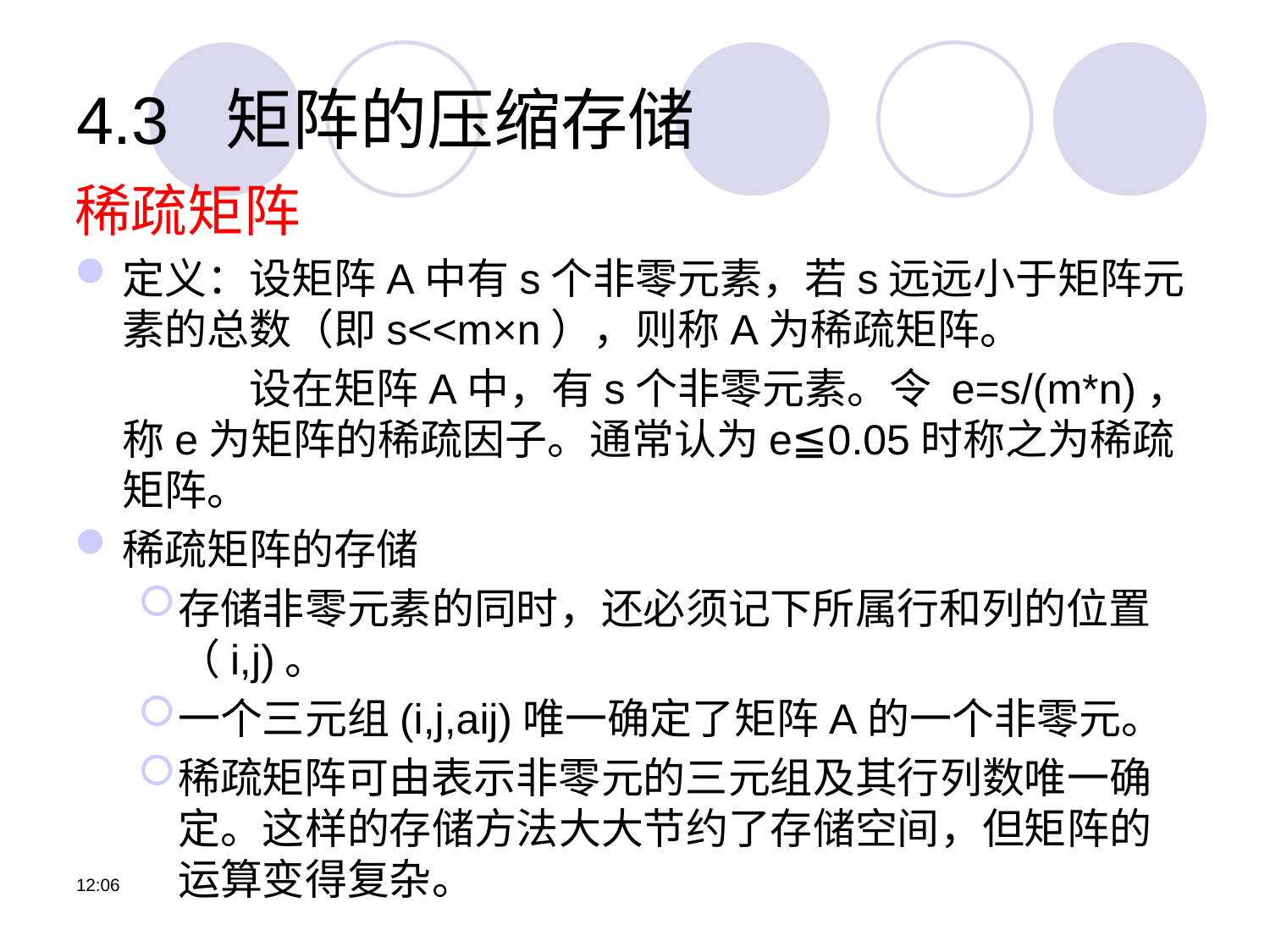

# 4.3 矩阵的压缩存储
稀疏矩阵
定义：设矩阵A中有s个非零元素，若s远远小于矩阵元素的总数（即s<<m×n），则称A为稀疏矩阵。
		设在矩阵A中，有s个非零元素。令 e=s/(m*n)，称e为矩阵的稀疏因子。通常认为e≦0.05时称之为稀疏矩阵。
稀疏矩阵的存储
存储非零元素的同时，还必须记下所属行和列的位置（i,j)。
一个三元组(i,j,aij)唯一确定了矩阵A的一个非零元。
稀疏矩阵可由表示非零元的三元组及其行列数唯一确定。这样的存储方法大大节约了存储空间，但矩阵的运算变得复杂。
12:06